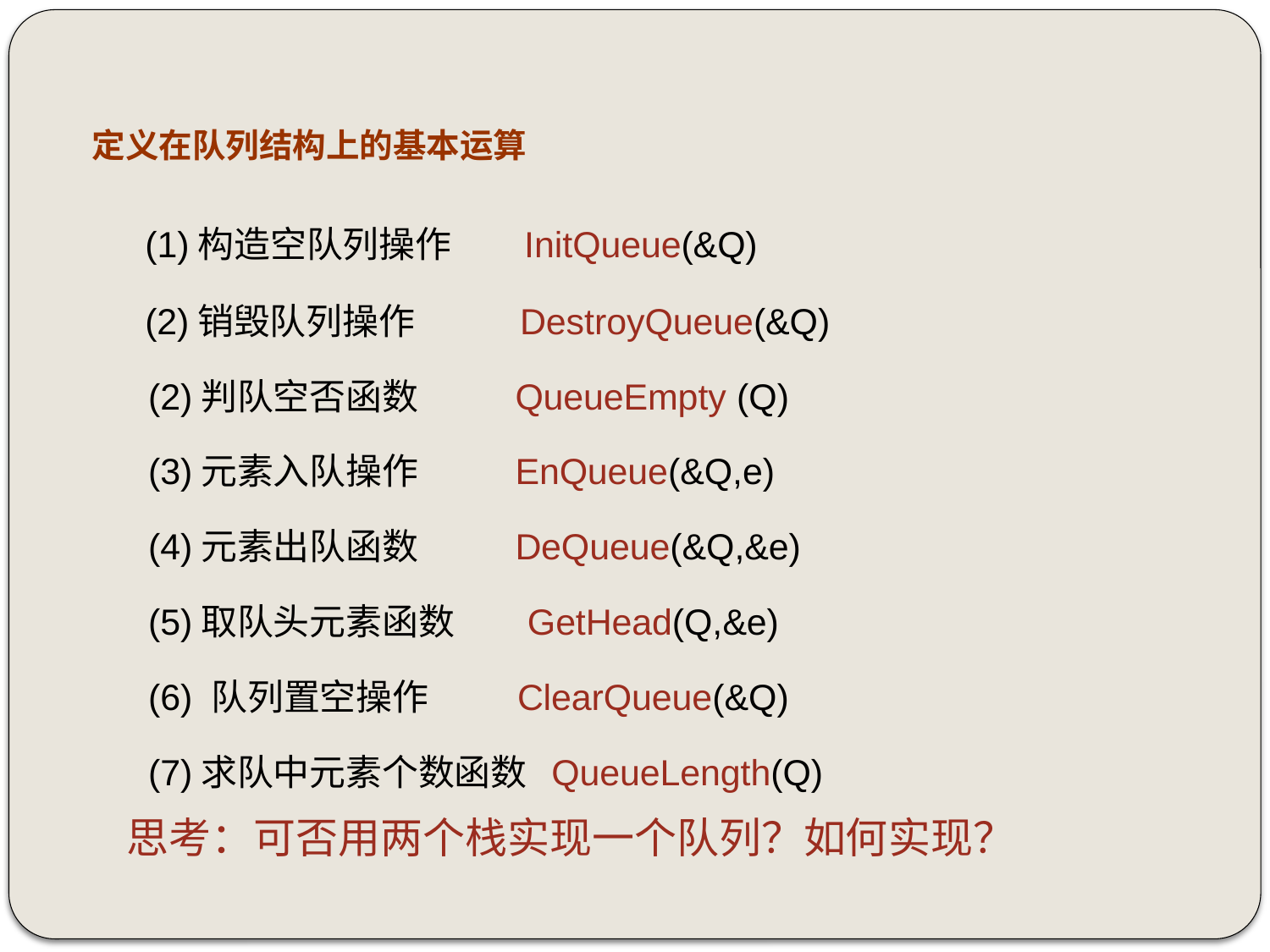

# 定义在队列结构上的基本运算
   (1)构造空队列操作        InitQueue(&Q)
	(2)销毁队列操作            DestroyQueue(&Q)
    (2)判队空否函数           QueueEmpty (Q)
    (3)元素入队操作           EnQueue(&Q,e)
    (4)元素出队函数           DeQueue(&Q,&e)
    (5)取队头元素函数        GetHead(Q,&e)
    (6) 队列置空操作          ClearQueue(&Q)
    (7)求队中元素个数函数  QueueLength(Q)

思考：可否用两个栈实现一个队列？如何实现？